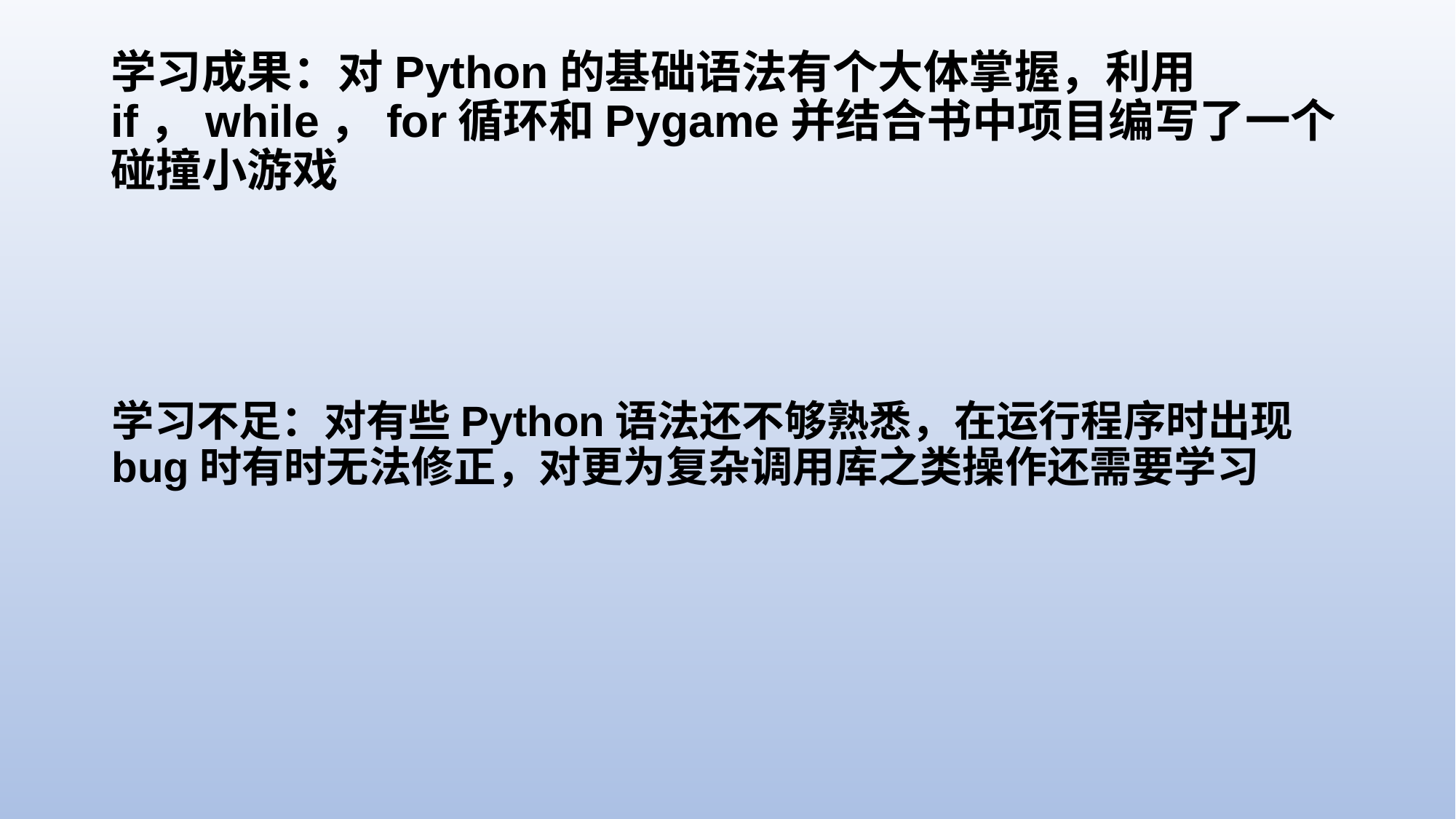

# 学习成果：对Python的基础语法有个大体掌握，利用if，while，for循环和Pygame并结合书中项目编写了一个碰撞小游戏
学习不足：对有些Python语法还不够熟悉，在运行程序时出现bug时有时无法修正，对更为复杂调用库之类操作还需要学习